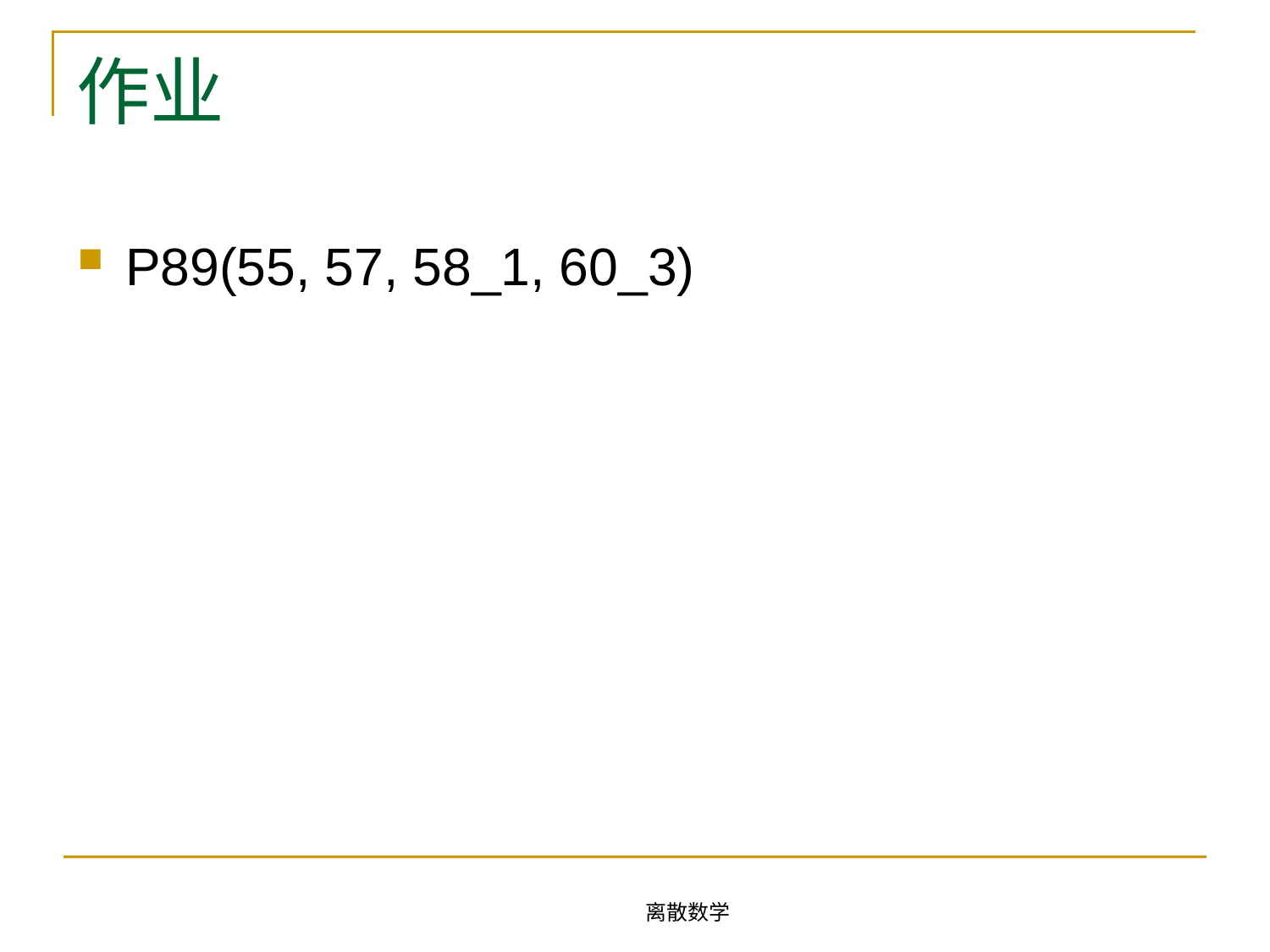

# 作业
P89(55, 57, 58_1, 60_3)

离散数学
19